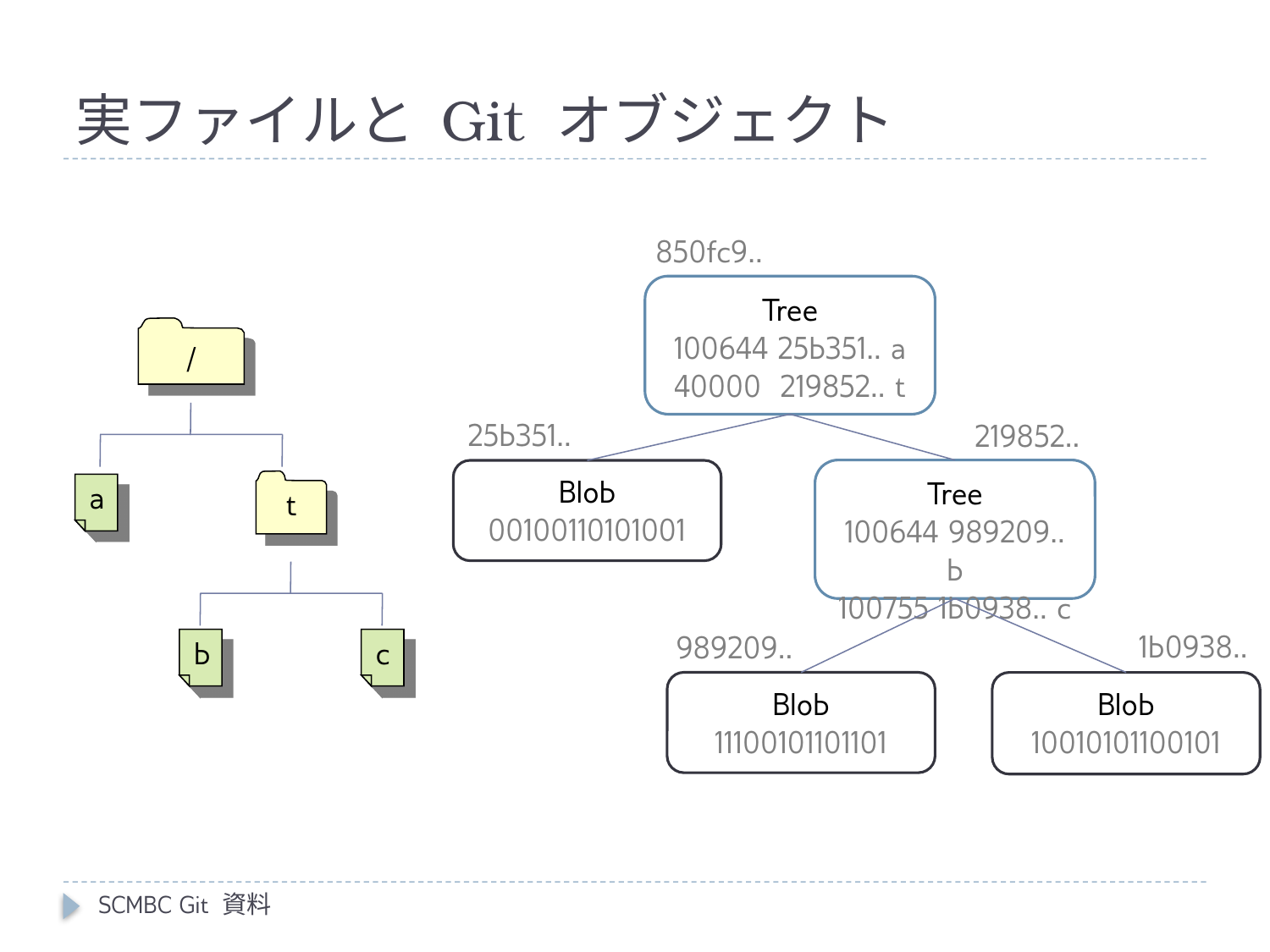

# 実ファイルと Git オブジェクト
850fc9..
Tree
100644 25b351.. a
40000  219852.. t

25b351..
219852..
Tree
100644 989209.. b
100755 1b0938.. c

Blob
00100110101001
1b0938..
989209..
Blob
11100101101101
Blob
10010101100101
/
t
a
b
c
SCMBC Git 資料